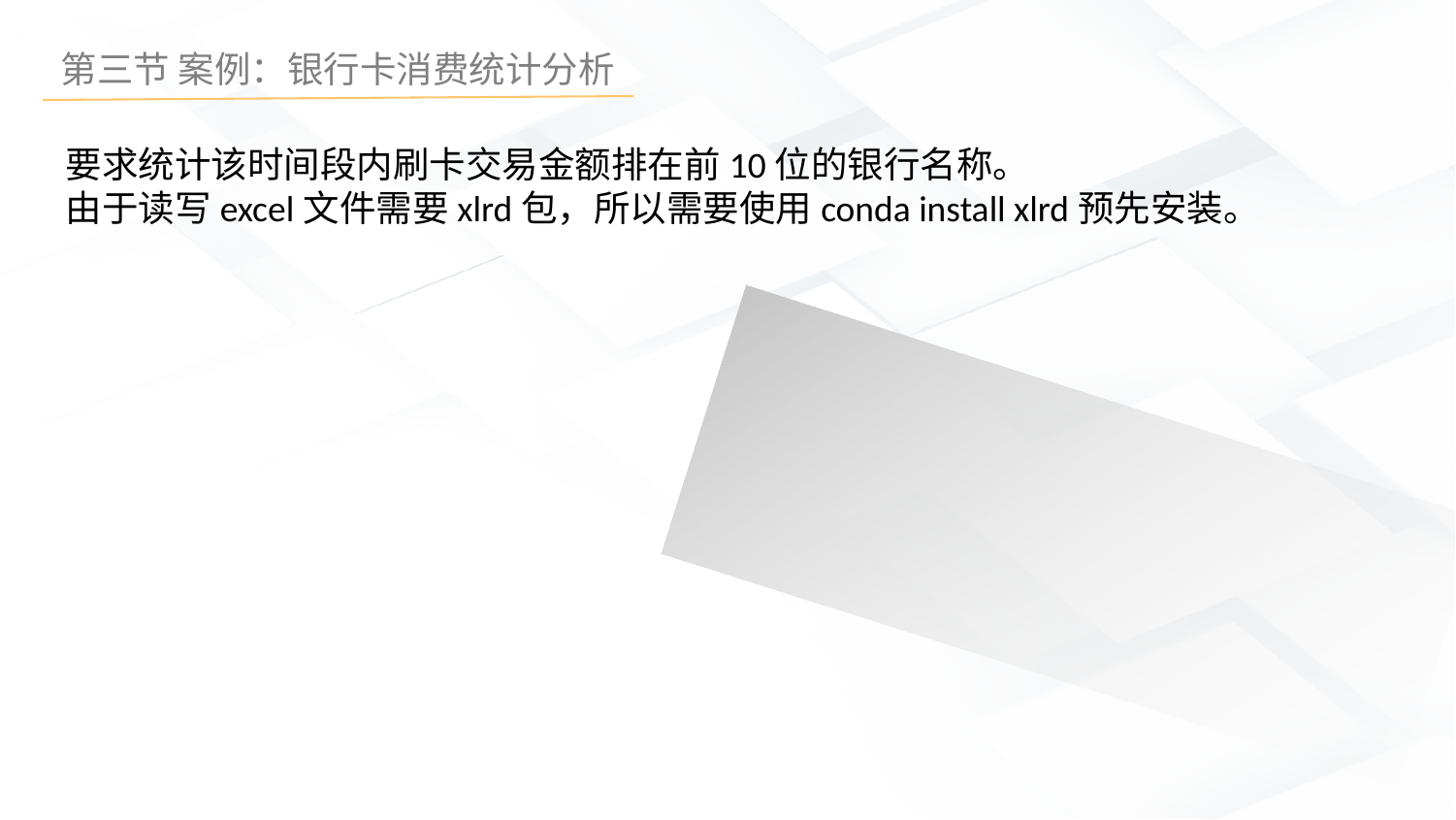

要求统计该时间段内刷卡交易金额排在前10位的银行名称。
由于读写excel文件需要xlrd包，所以需要使用conda install xlrd预先安装。